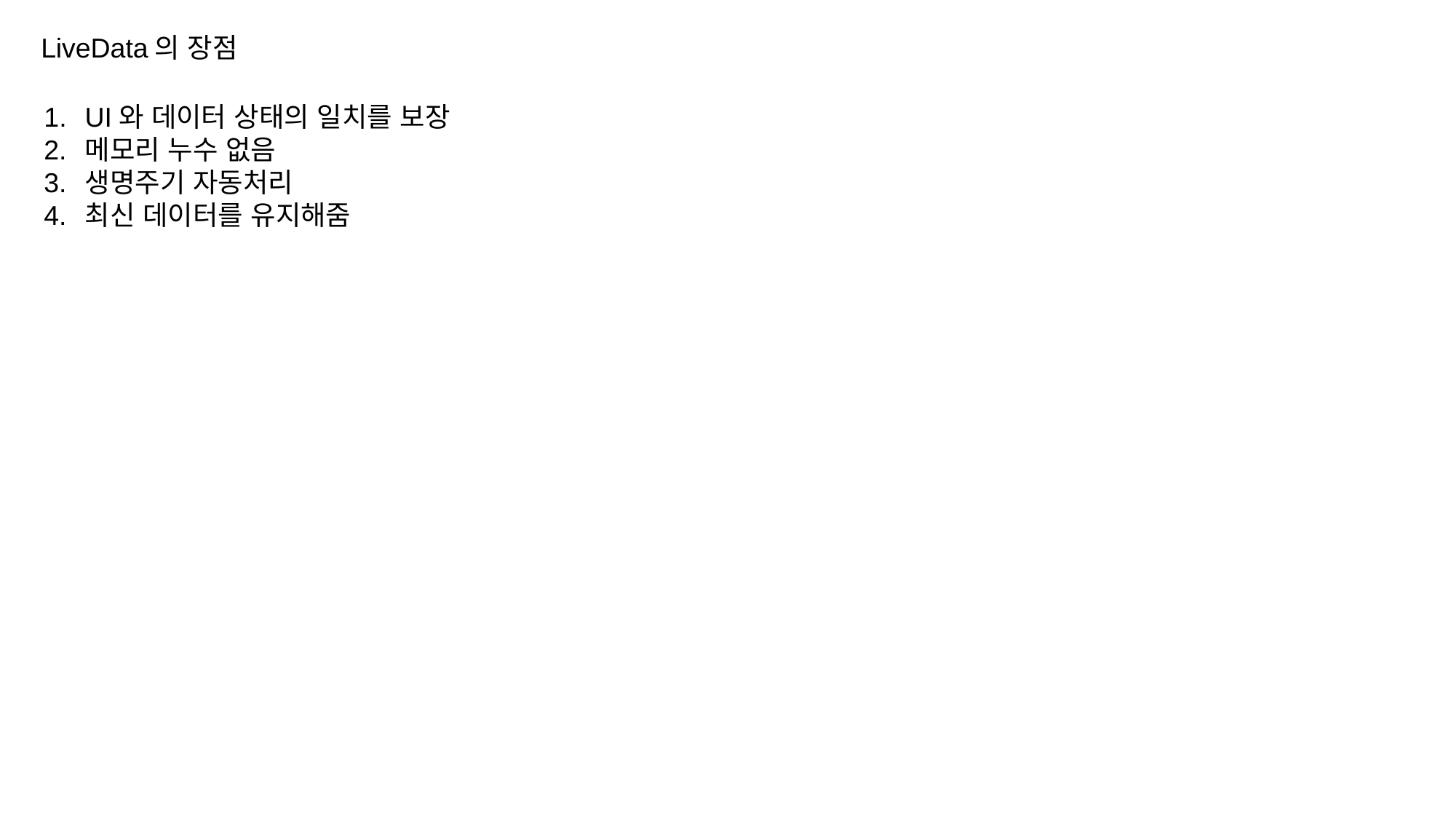

LiveData의 장점
UI와 데이터 상태의 일치를 보장
메모리 누수 없음
생명주기 자동처리
최신 데이터를 유지해줌